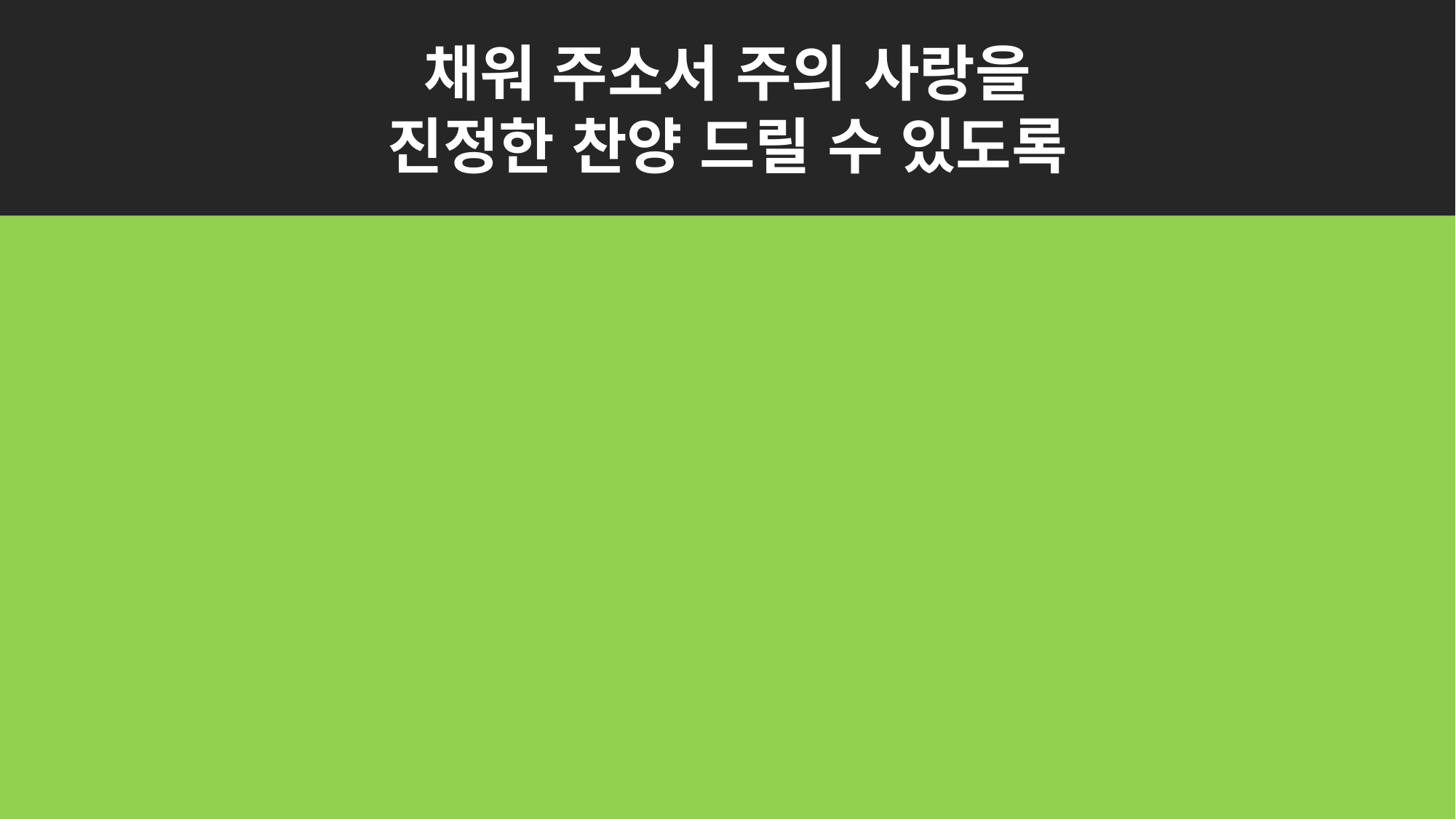

채워 주소서 주의 사랑을
진정한 찬양 드릴 수 있도록